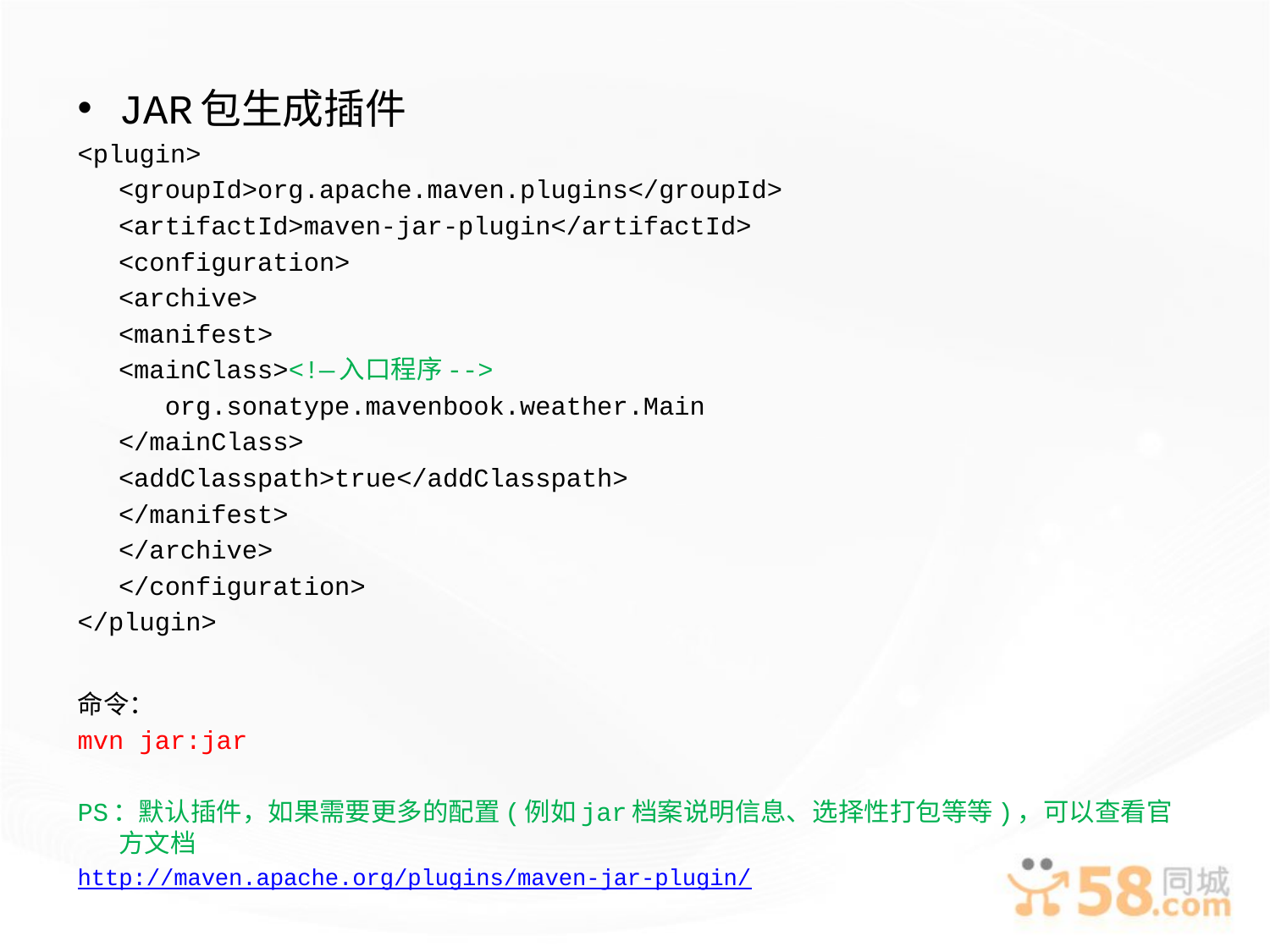

JAR包生成插件
<plugin>
	<groupId>org.apache.maven.plugins</groupId>
	<artifactId>maven-jar-plugin</artifactId>
	<configuration>
		<archive>
			<manifest>
				<mainClass><!—入口程序-->
				   org.sonatype.mavenbook.weather.Main
				</mainClass>
				<addClasspath>true</addClasspath>
			</manifest>
		</archive>
	</configuration>
</plugin>

命令：
mvn jar:jar

PS：默认插件，如果需要更多的配置(例如jar档案说明信息、选择性打包等等)，可以查看官方文档
http://maven.apache.org/plugins/maven-jar-plugin/